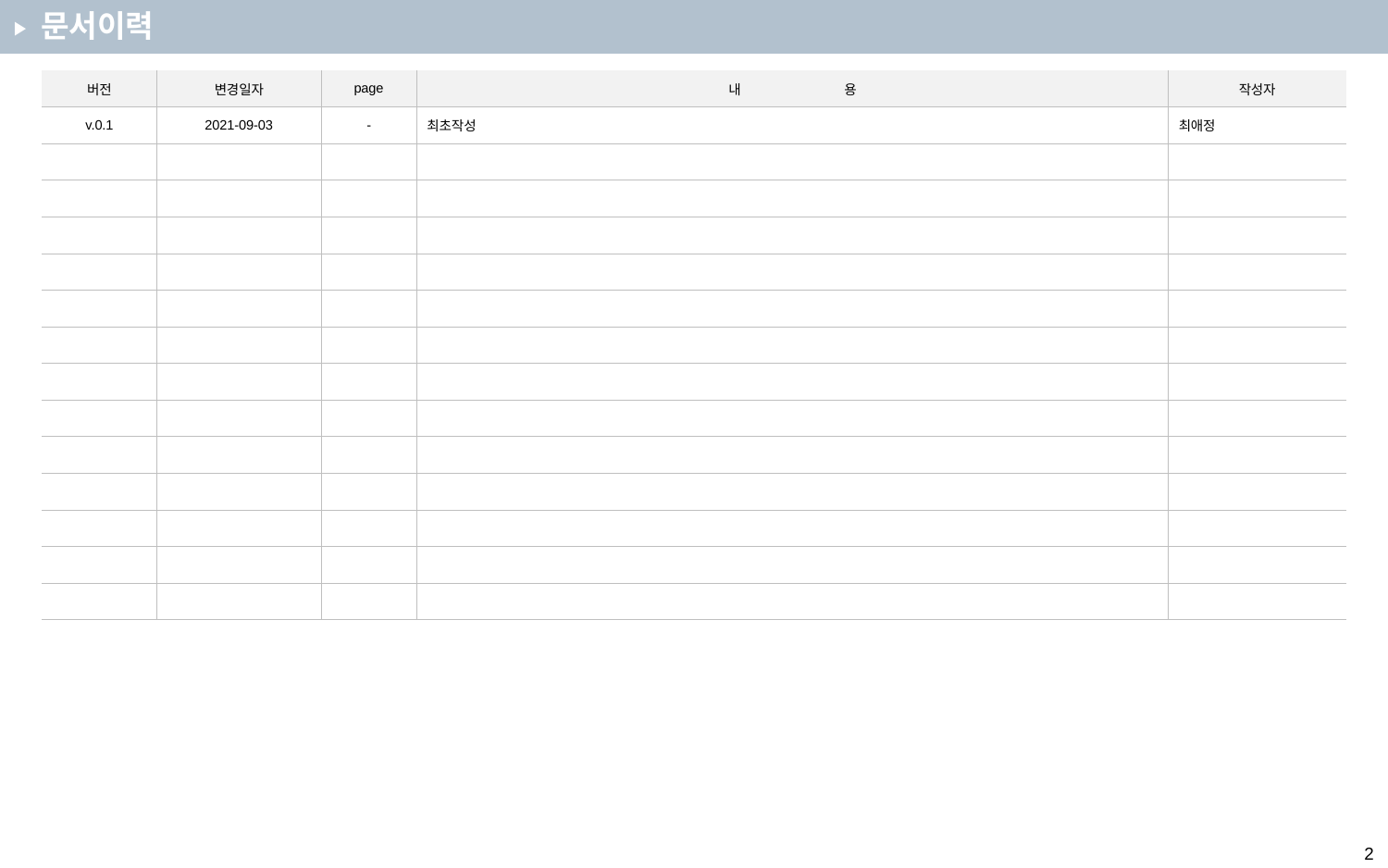

문서이력
| 버전 | 변경일자 | page | 내 용 | 작성자 |
| --- | --- | --- | --- | --- |
| v.0.1 | 2021-09-03 | - | 최초작성 | 최애정 |
|  |  |  |  |  |
|  |  |  |  |  |
|  |  |  |  |  |
|  |  |  |  |  |
|  |  |  |  |  |
|  |  |  |  |  |
|  |  |  |  |  |
|  |  |  |  |  |
|  |  |  |  |  |
|  |  |  |  |  |
|  |  |  |  |  |
|  |  |  |  |  |
|  |  |  |  |  |